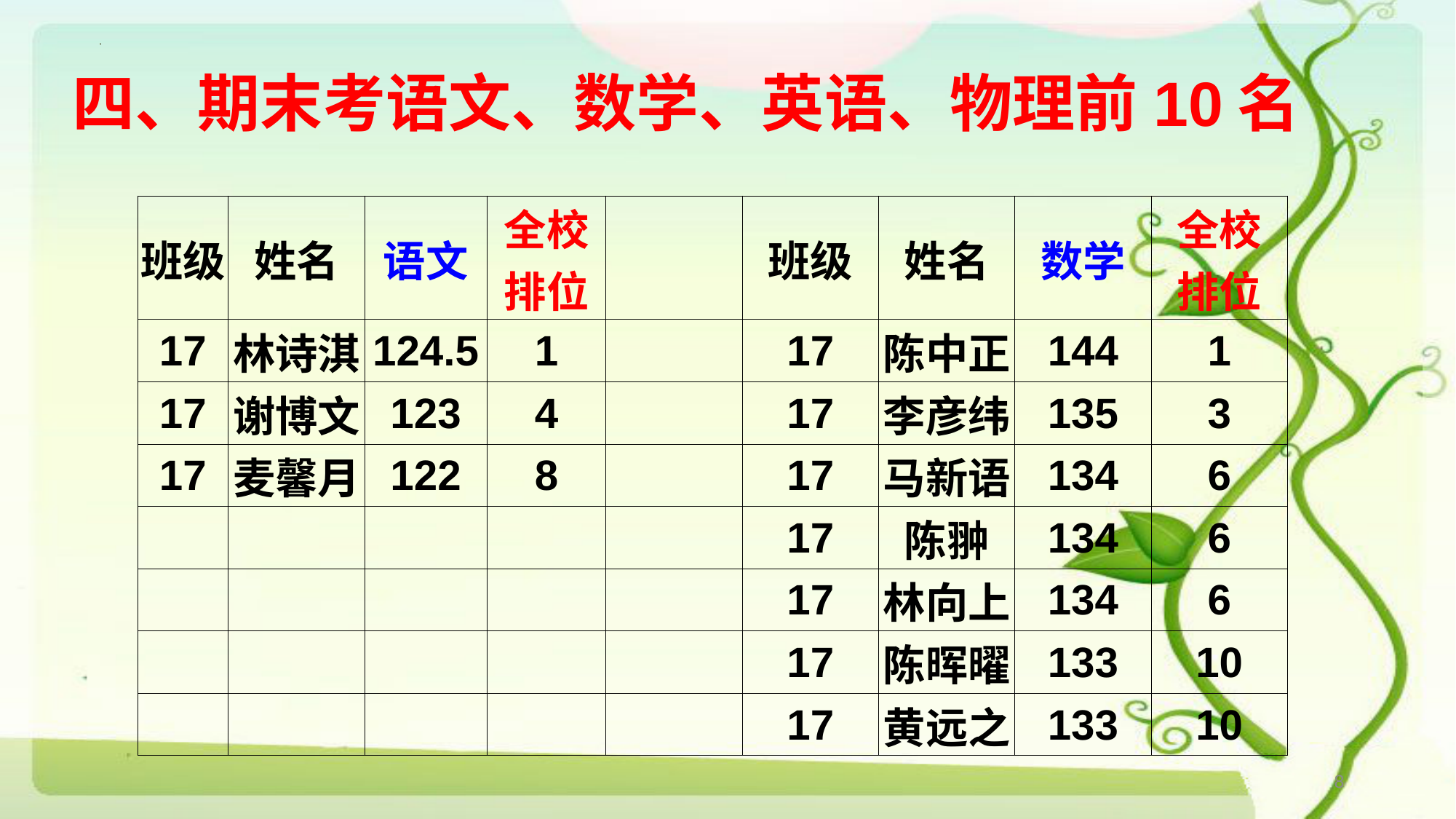

# 四、期末考语文、数学、英语、物理前10名
| 班级 | 姓名 | 语文 | 全校 排位 |  | 班级 | 姓名 | 数学 | 全校 排位 |
| --- | --- | --- | --- | --- | --- | --- | --- | --- |
| 17 | 林诗淇 | 124.5 | 1 |  | 17 | 陈中正 | 144 | 1 |
| 17 | 谢博文 | 123 | 4 |  | 17 | 李彦纬 | 135 | 3 |
| 17 | 麦馨月 | 122 | 8 |  | 17 | 马新语 | 134 | 6 |
|  |  |  |  |  | 17 | 陈翀 | 134 | 6 |
|  |  |  |  |  | 17 | 林向上 | 134 | 6 |
|  |  |  |  |  | 17 | 陈晖曜 | 133 | 10 |
|  |  |  |  |  | 17 | 黄远之 | 133 | 10 |
8